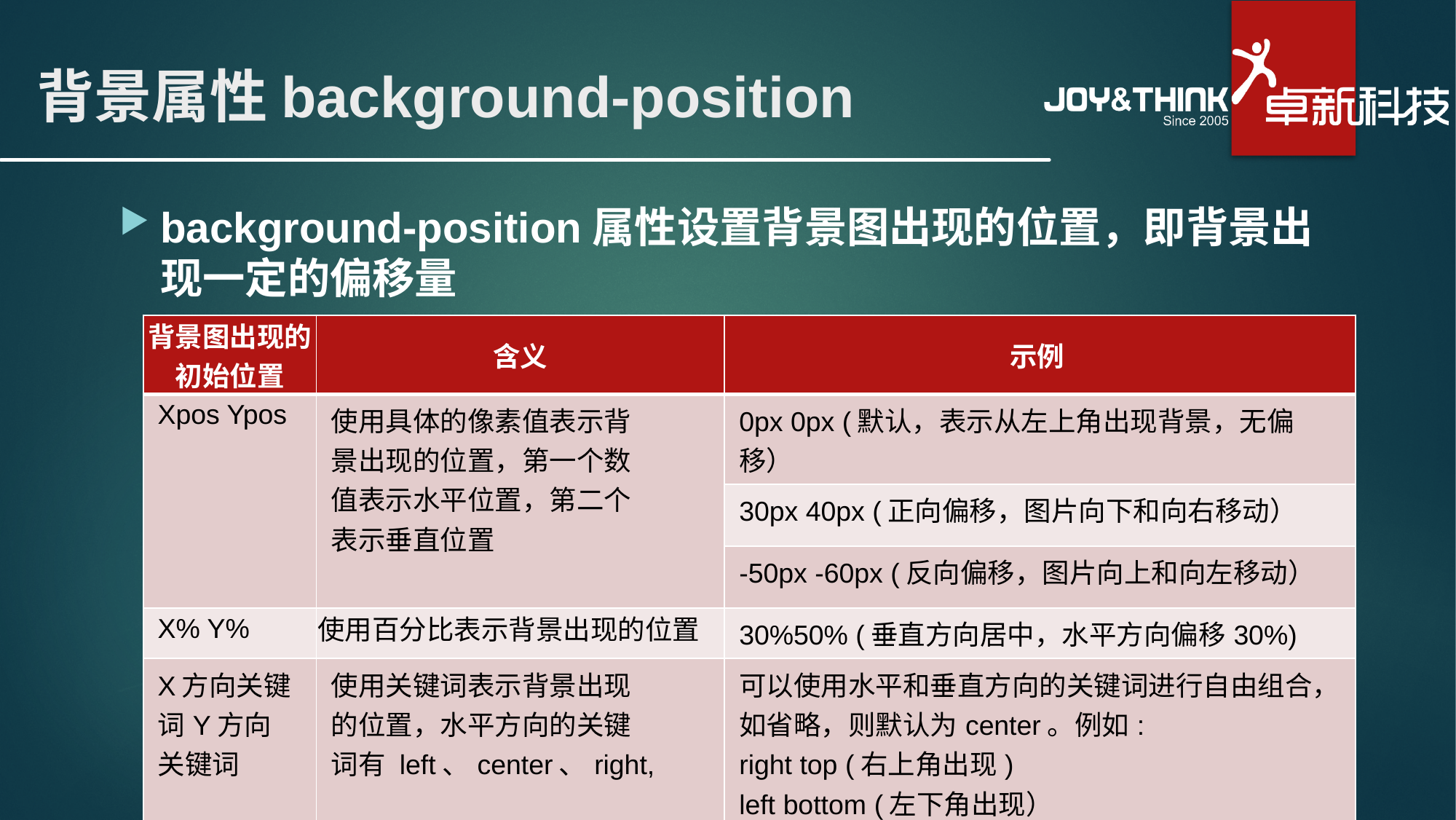

# 背景属性background-position
background-position属性设置背景图出现的位置，即背景出现一定的偏移量
| 背景图出现的初始位置 | 含义 | 示例 |
| --- | --- | --- |
| Xpos Ypos | 使用具体的像素值表示背 景出现的位置，第一个数 值表示水平位置，第二个 表示垂直位置 | 0px 0px (默认，表示从左上角出现背景，无偏移） |
|  |  | 30px 40px (正向偏移，图片向下和向右移动） |
|  |  | -50px -60px (反向偏移，图片向上和向左移动） |
| X% Y% | 使用百分比表示背景出现的位置 | 30%50% (垂直方向居中，水平方向偏移30%) |
| X方向关键词Y方向 关键词 | 使用关键词表示背景出现 的位置，水平方向的关键 词有 left、center、right, | 可以使用水平和垂直方向的关键词进行自由组合，如省略，则默认为center。例如: right top (右上角出现) left bottom (左下角出现） top (上方水平居中位置出现） |